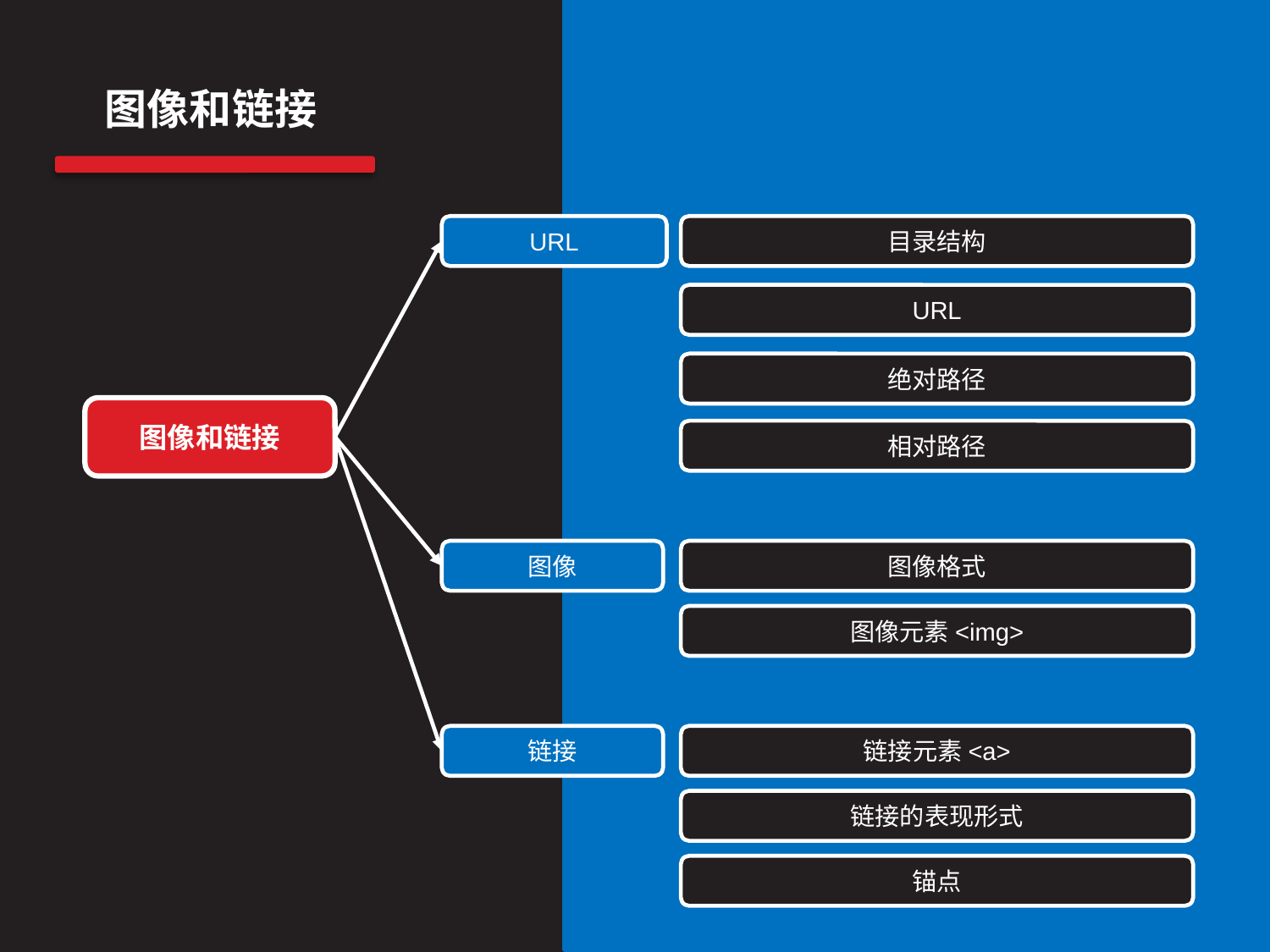

图像和链接

URL
目录结构
URL
绝对路径
图像和链接
相对路径
图像
图像格式
图像元素<img>
链接
链接元素<a>
链接的表现形式
锚点